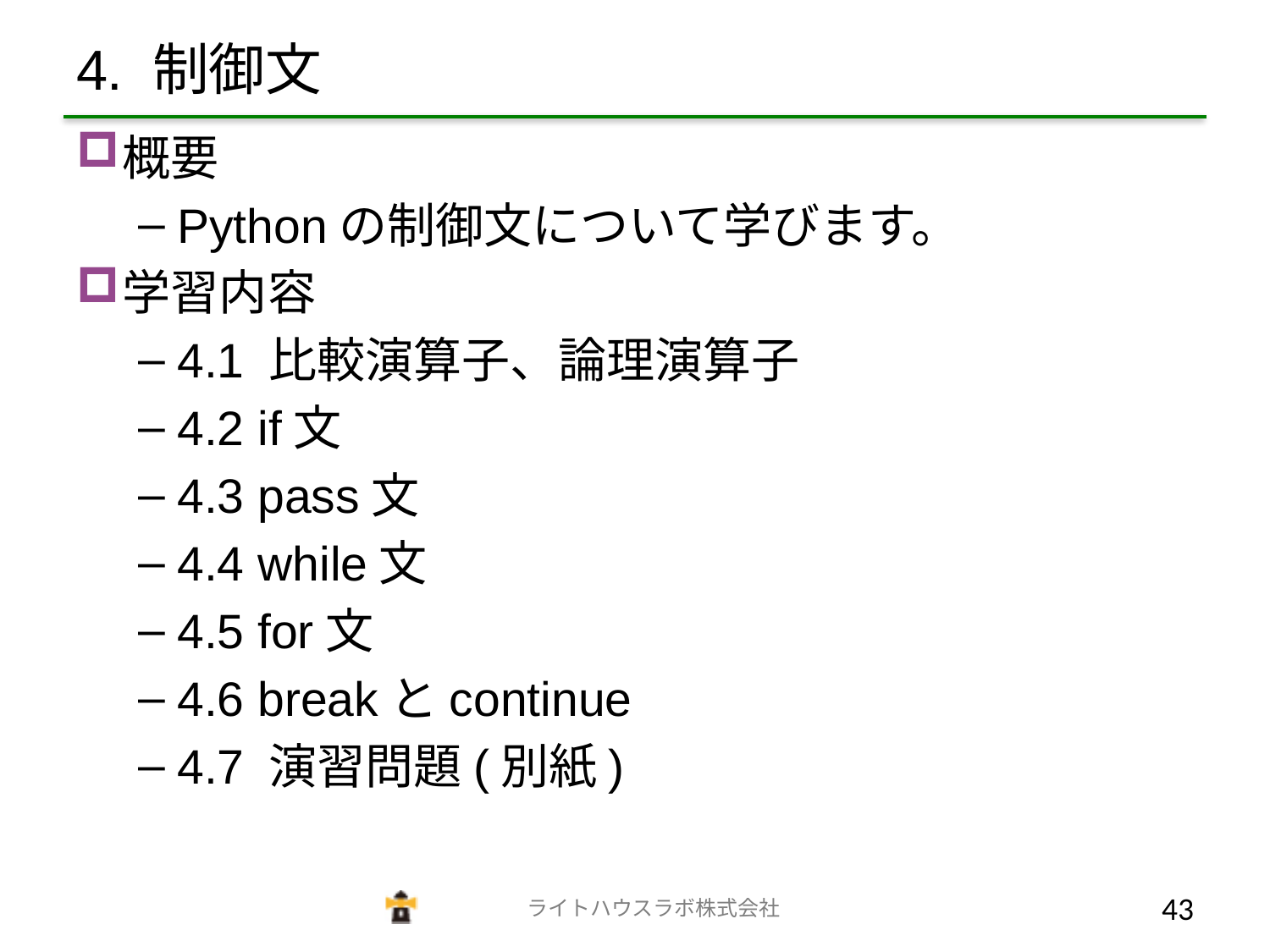

# 4. 制御文
概要
Pythonの制御文について学びます。
学習内容
4.1 比較演算子、論理演算子
4.2 if文
4.3 pass文
4.4 while文
4.5 for文
4.6 breakとcontinue
4.7 演習問題(別紙)

　　　　　　　　　　　　　ライトハウスラボ株式会社
43